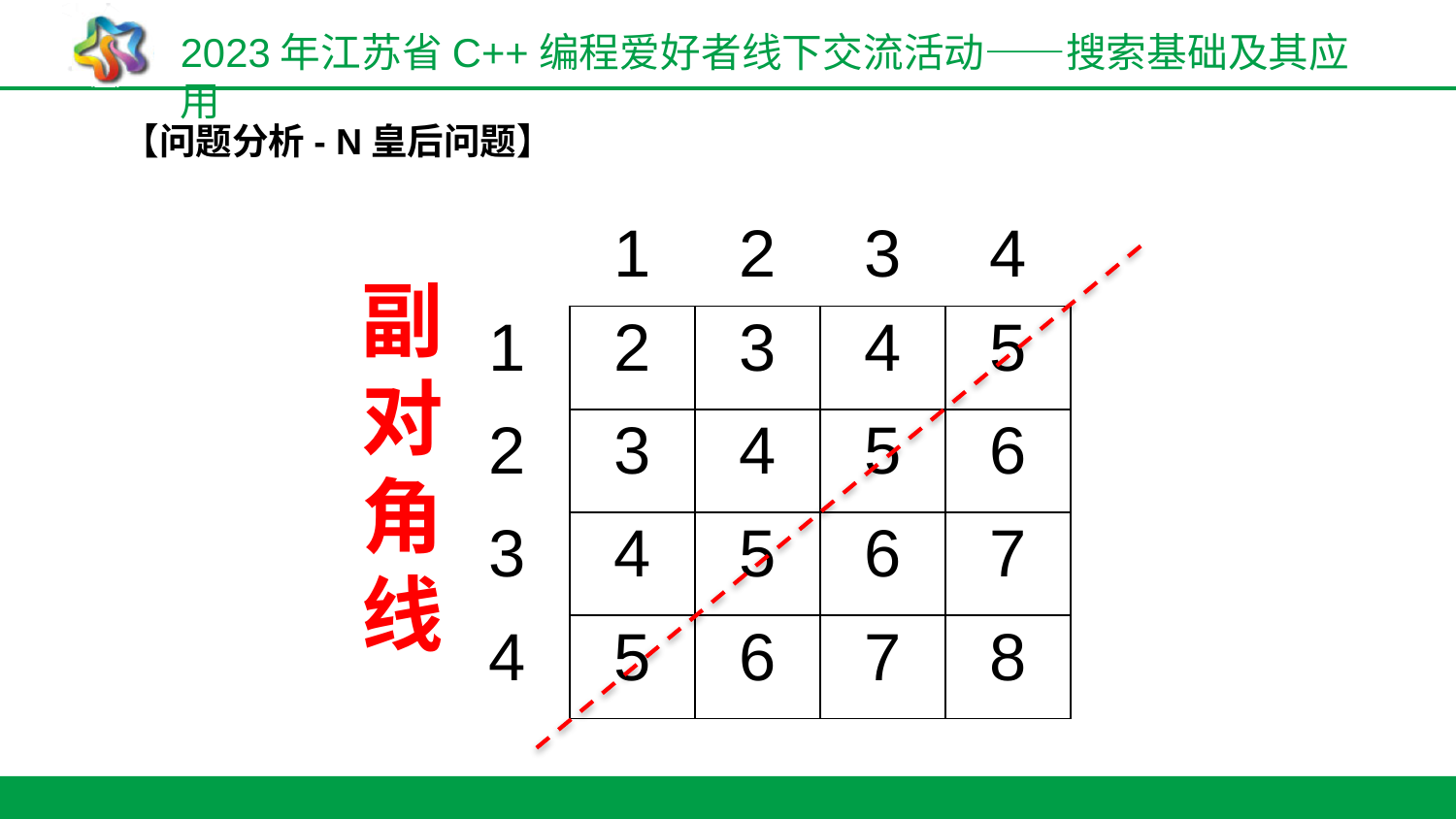

【问题分析- N皇后问题】

|  | 1 | 2 | 3 | 4 |
| --- | --- | --- | --- | --- |
| 1 | 2 | 3 | 4 | 5 |
| 2 | 3 | 4 | 5 | 6 |
| 3 | 4 | 5 | 6 | 7 |
| 4 | 5 | 6 | 7 | 8 |
副
对
角
线